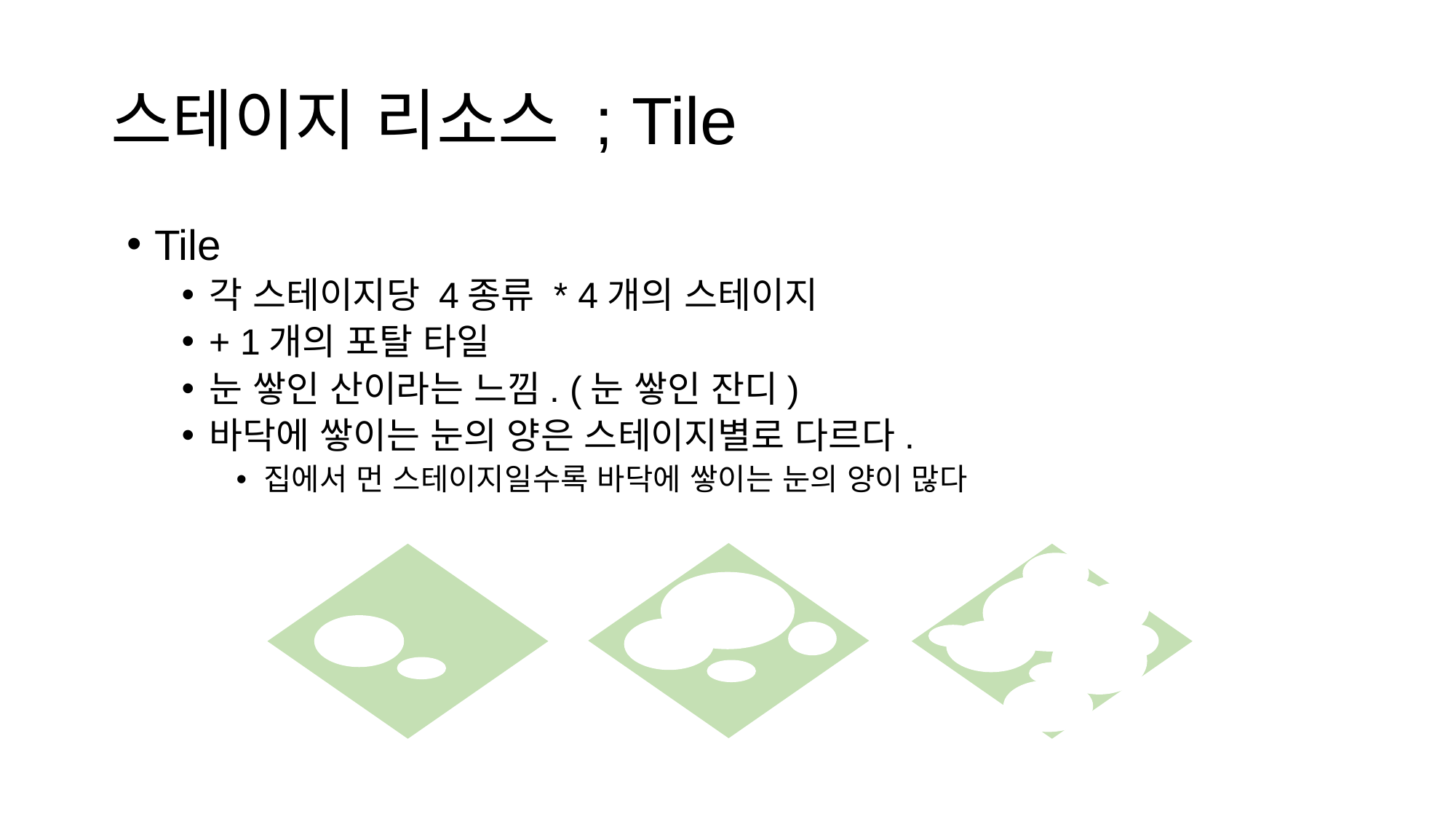

# 스테이지 리소스 ; Tile
Tile
각 스테이지당 4종류 * 4개의 스테이지
+ 1개의 포탈 타일
눈 쌓인 산이라는 느낌. (눈 쌓인 잔디)
바닥에 쌓이는 눈의 양은 스테이지별로 다르다.
집에서 먼 스테이지일수록 바닥에 쌓이는 눈의 양이 많다